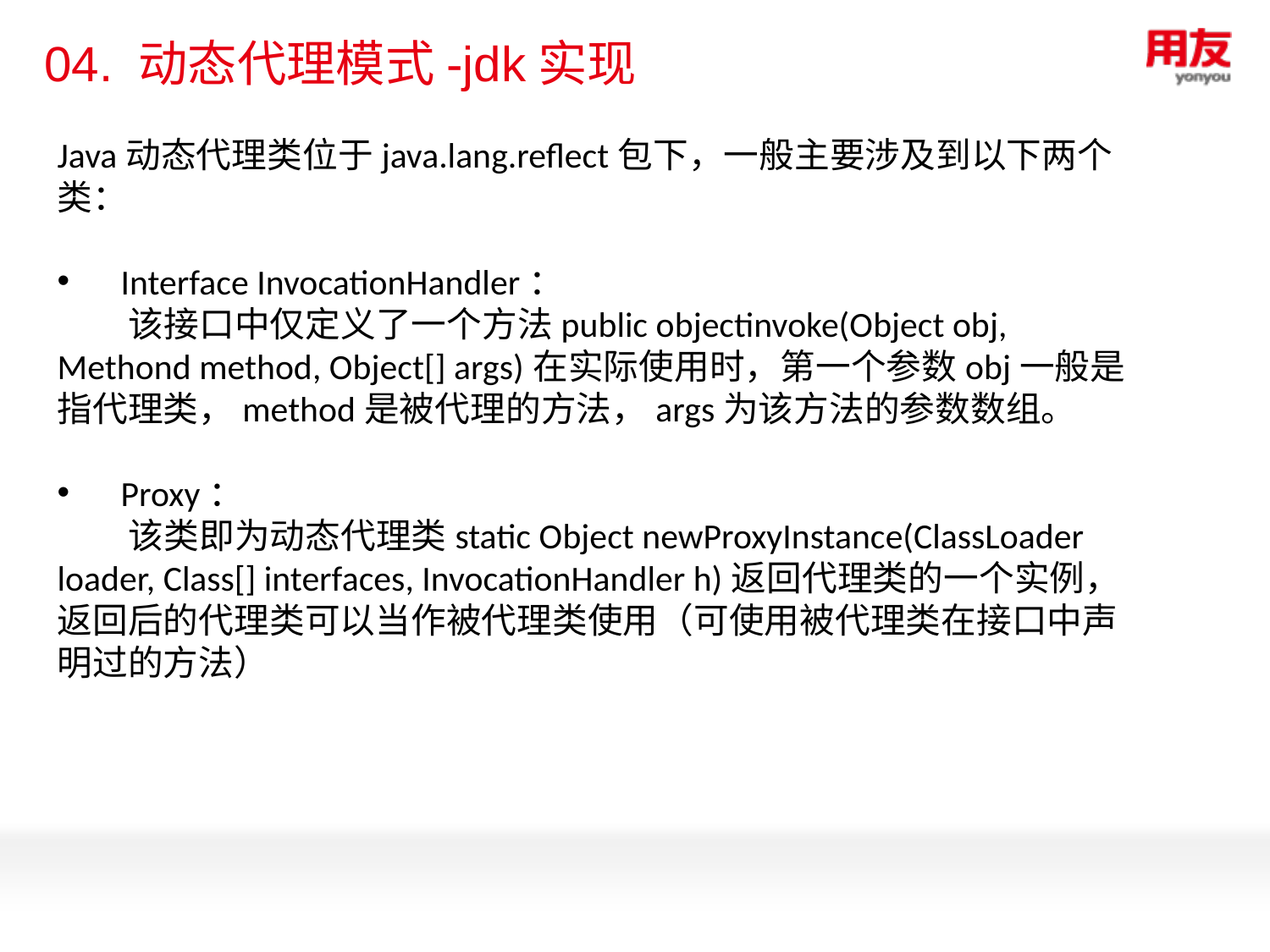

# 04. 动态代理模式-jdk实现
Java动态代理类位于java.lang.reflect包下，一般主要涉及到以下两个类：

Interface InvocationHandler：
        该接口中仅定义了一个方法public objectinvoke(Object obj, Methond method, Object[] args)在实际使用时，第一个参数obj一般是指代理类，method是被代理的方法，args为该方法的参数数组。

Proxy：
        该类即为动态代理类static Object newProxyInstance(ClassLoader loader, Class[] interfaces, InvocationHandler h)返回代理类的一个实例，返回后的代理类可以当作被代理类使用（可使用被代理类在接口中声明过的方法）